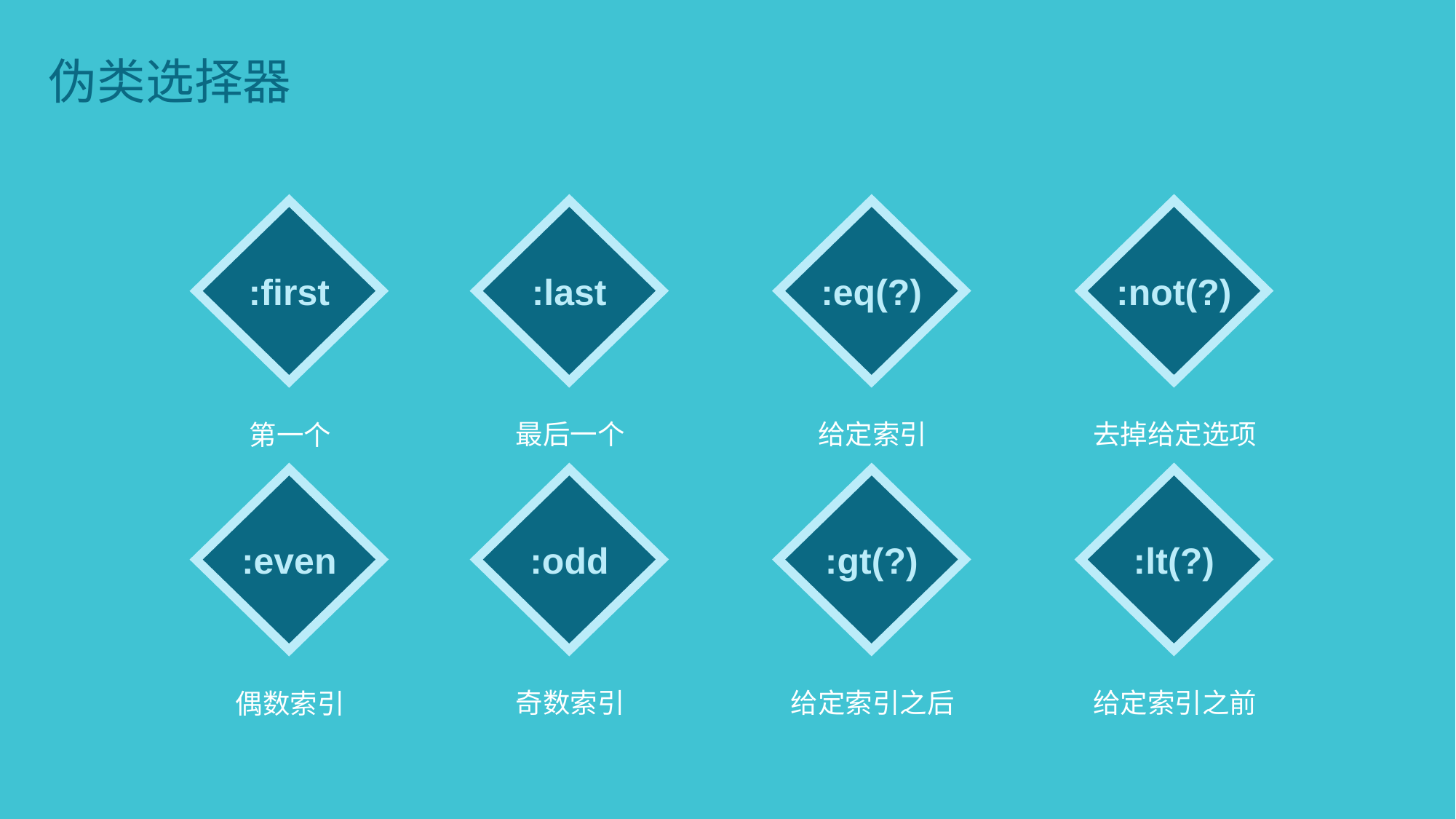

伪类选择器
:last
最后一个
:eq(?)
给定索引
:not(?)
去掉给定选项
:first
第一个
:odd
奇数索引
:gt(?)
给定索引之后
:lt(?)
给定索引之前
:even
偶数索引